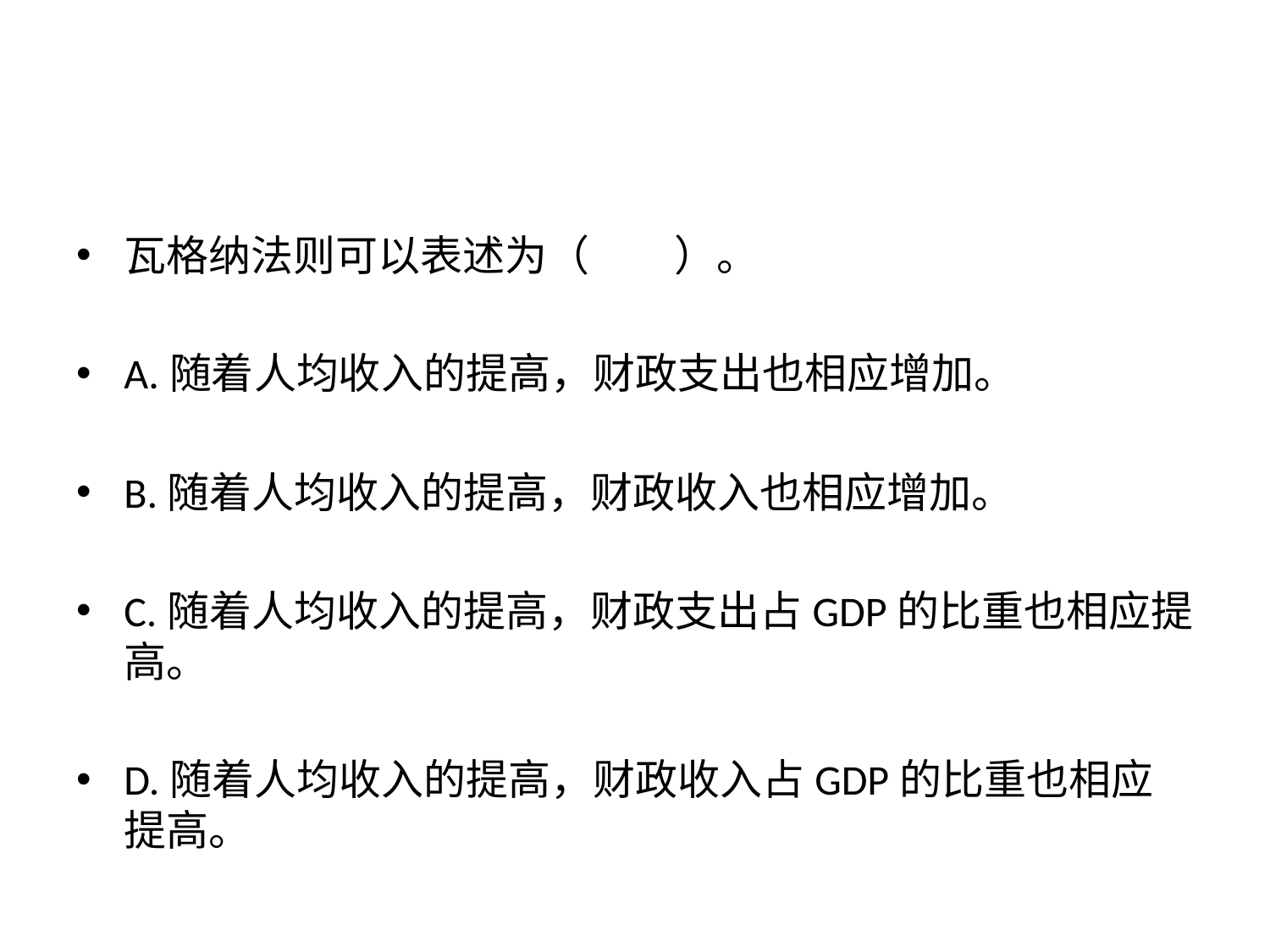

瓦格纳法则可以表述为（　　）。

A.随着人均收入的提高，财政支出也相应增加。

B.随着人均收入的提高，财政收入也相应增加。

C.随着人均收入的提高，财政支出占GDP的比重也相应提高。

D.随着人均收入的提高，财政收入占GDP的比重也相应提高。